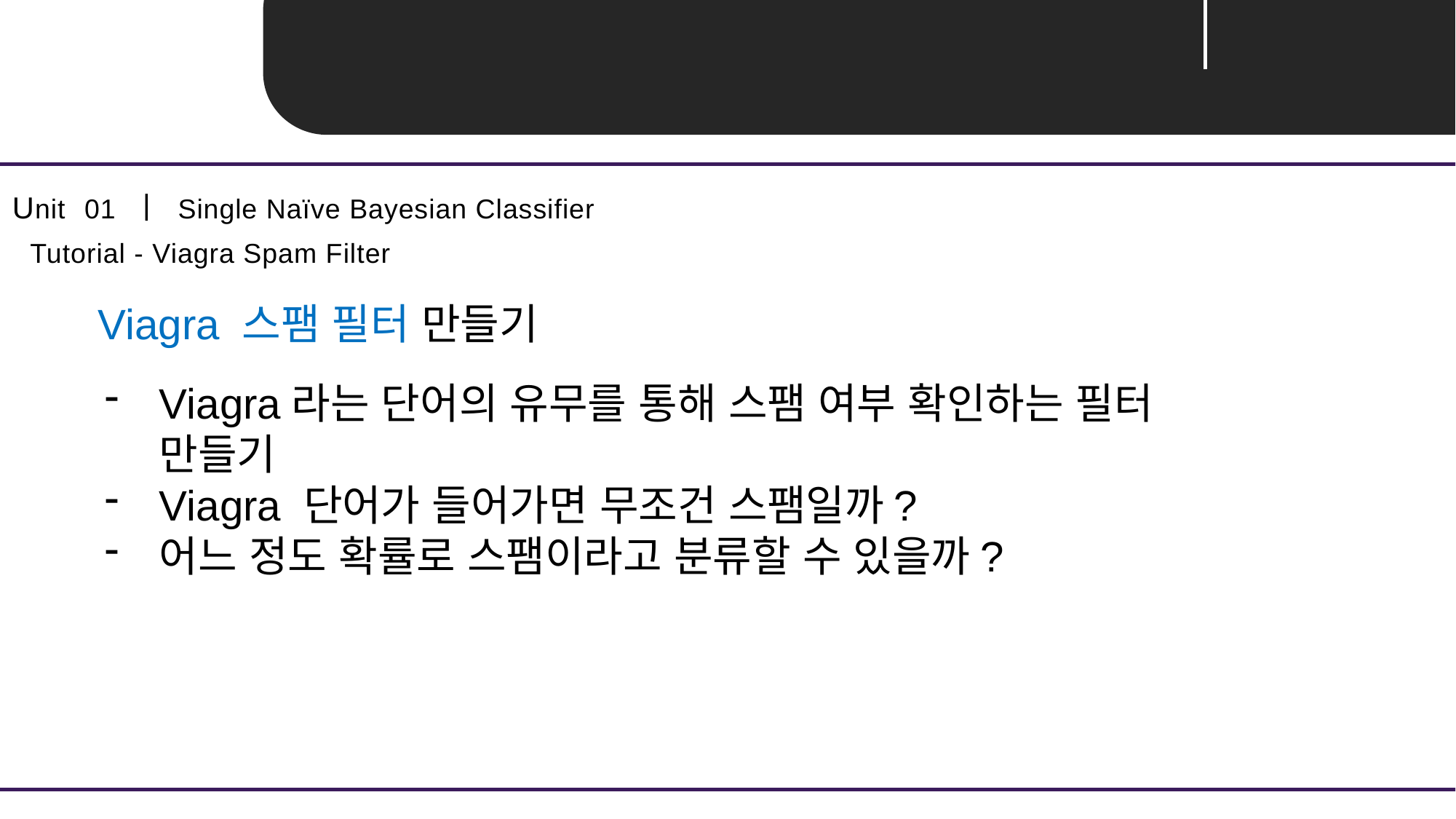

Unit  04 ㅣ Naïve Bayesian Classifier
Unit  01 ㅣ Single Naïve Bayesian Classifier
Tutorial - Viagra Spam Filter
Viagra 스팸 필터 만들기
Viagra라는 단어의 유무를 통해 스팸 여부 확인하는 필터 만들기
Viagra 단어가 들어가면 무조건 스팸일까?
어느 정도 확률로 스팸이라고 분류할 수 있을까?